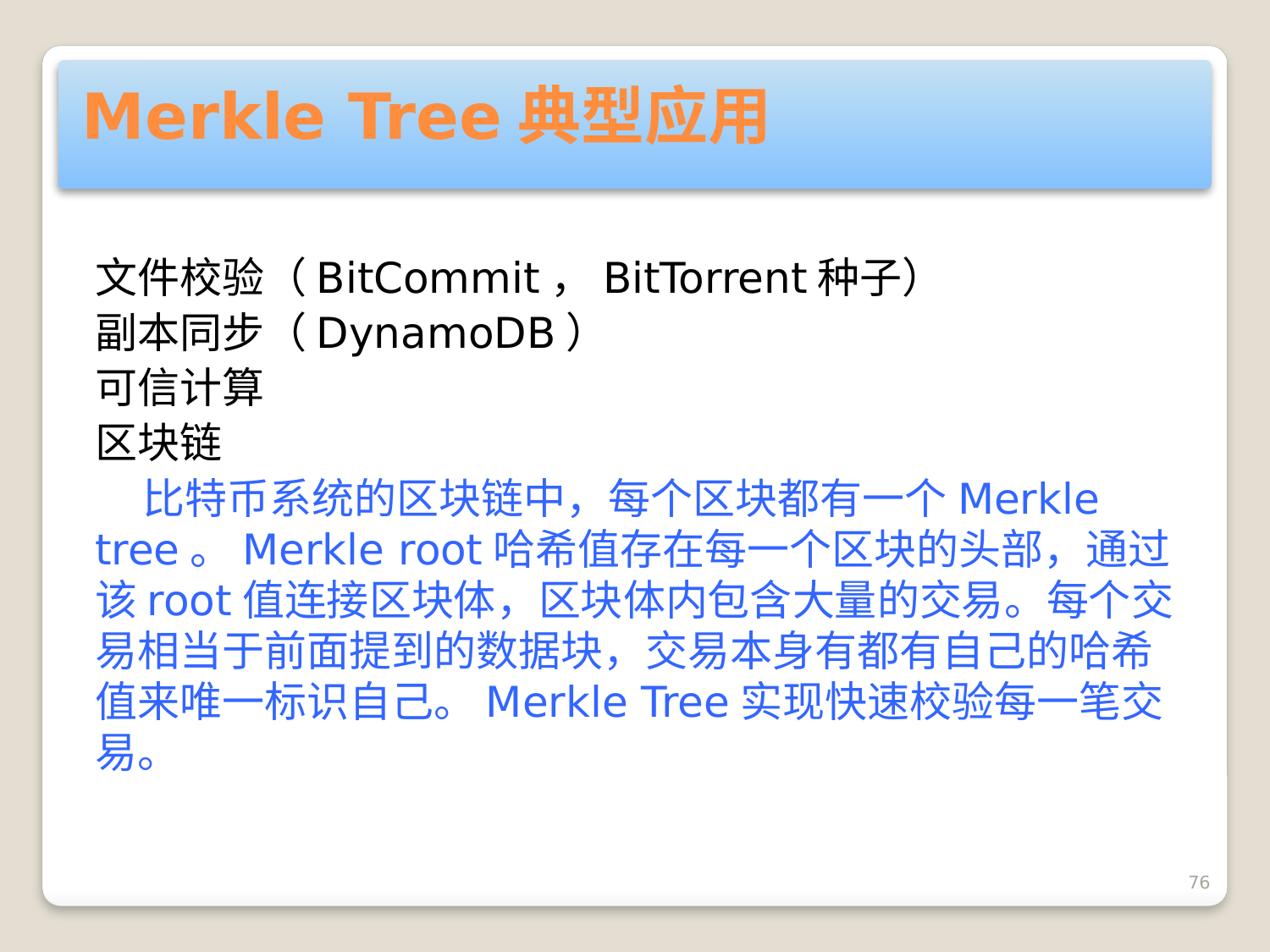

# Merkle Tree典型应用
文件校验（BitCommit，BitTorrent种子）
副本同步（DynamoDB）
可信计算
区块链
    比特币系统的区块链中，每个区块都有一个Merkle tree。Merkle root哈希值存在每一个区块的头部，通过该root值连接区块体，区块体内包含大量的交易。每个交易相当于前面提到的数据块，交易本身有都有自己的哈希值来唯一标识自己。Merkle Tree实现快速校验每一笔交易。
76